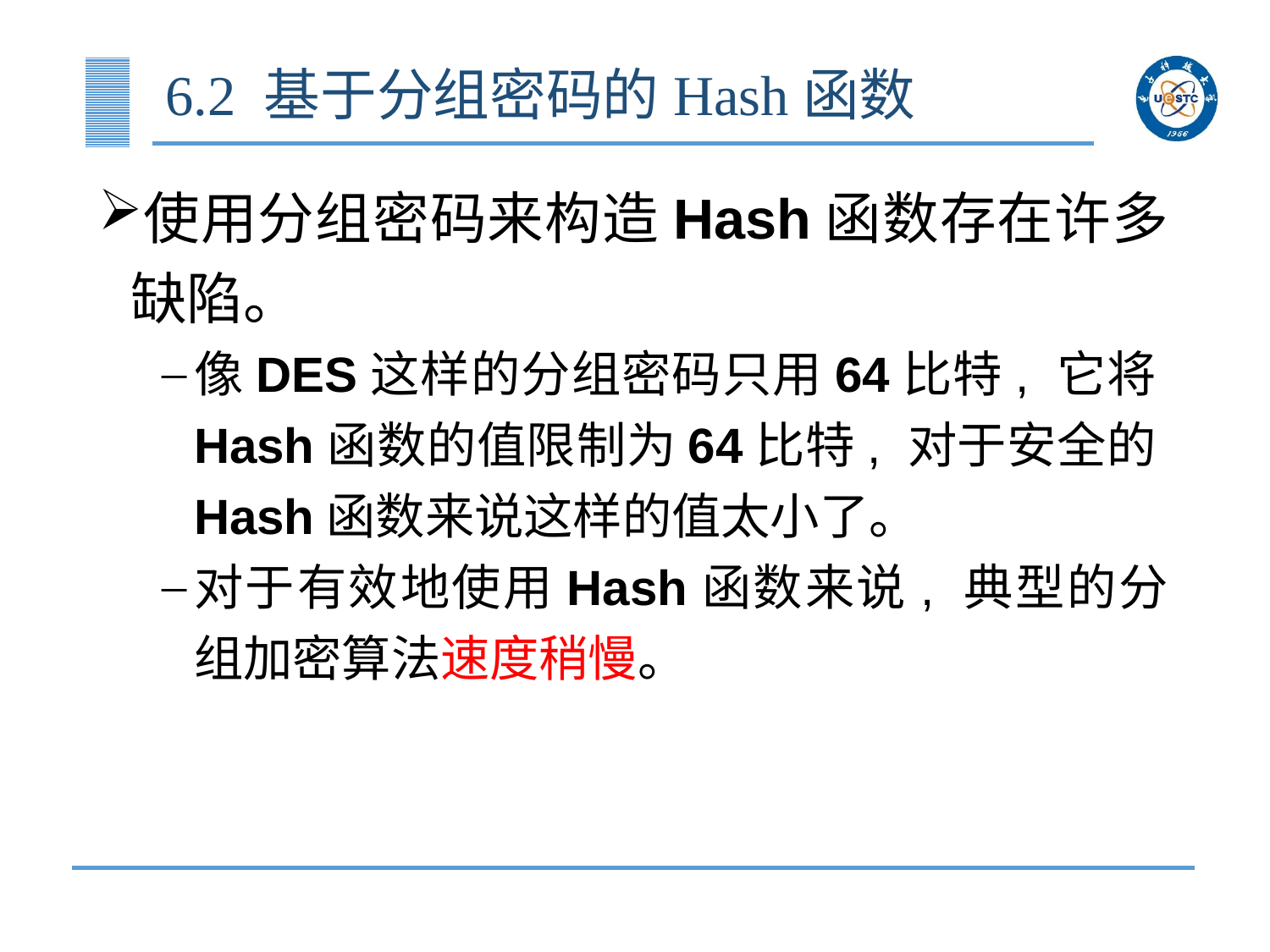

# 6.2 基于分组密码的Hash函数
使用分组密码来构造Hash函数存在许多缺陷。
像DES这样的分组密码只用64比特, 它将Hash函数的值限制为64比特, 对于安全的Hash函数来说这样的值太小了。
对于有效地使用Hash函数来说, 典型的分组加密算法速度稍慢。